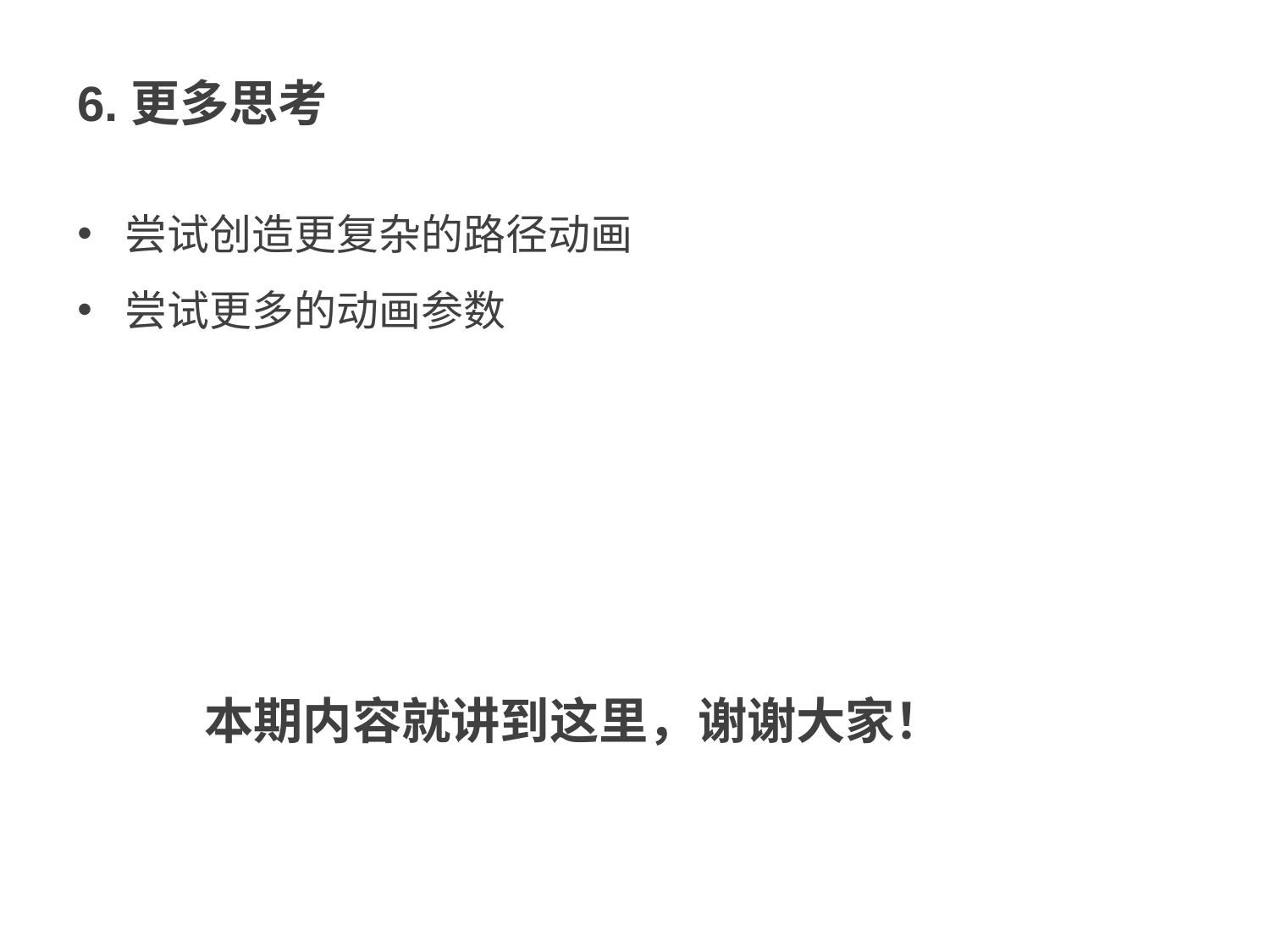

6.更多思考
尝试创造更复杂的路径动画
尝试更多的动画参数
	本期内容就讲到这里，谢谢大家！